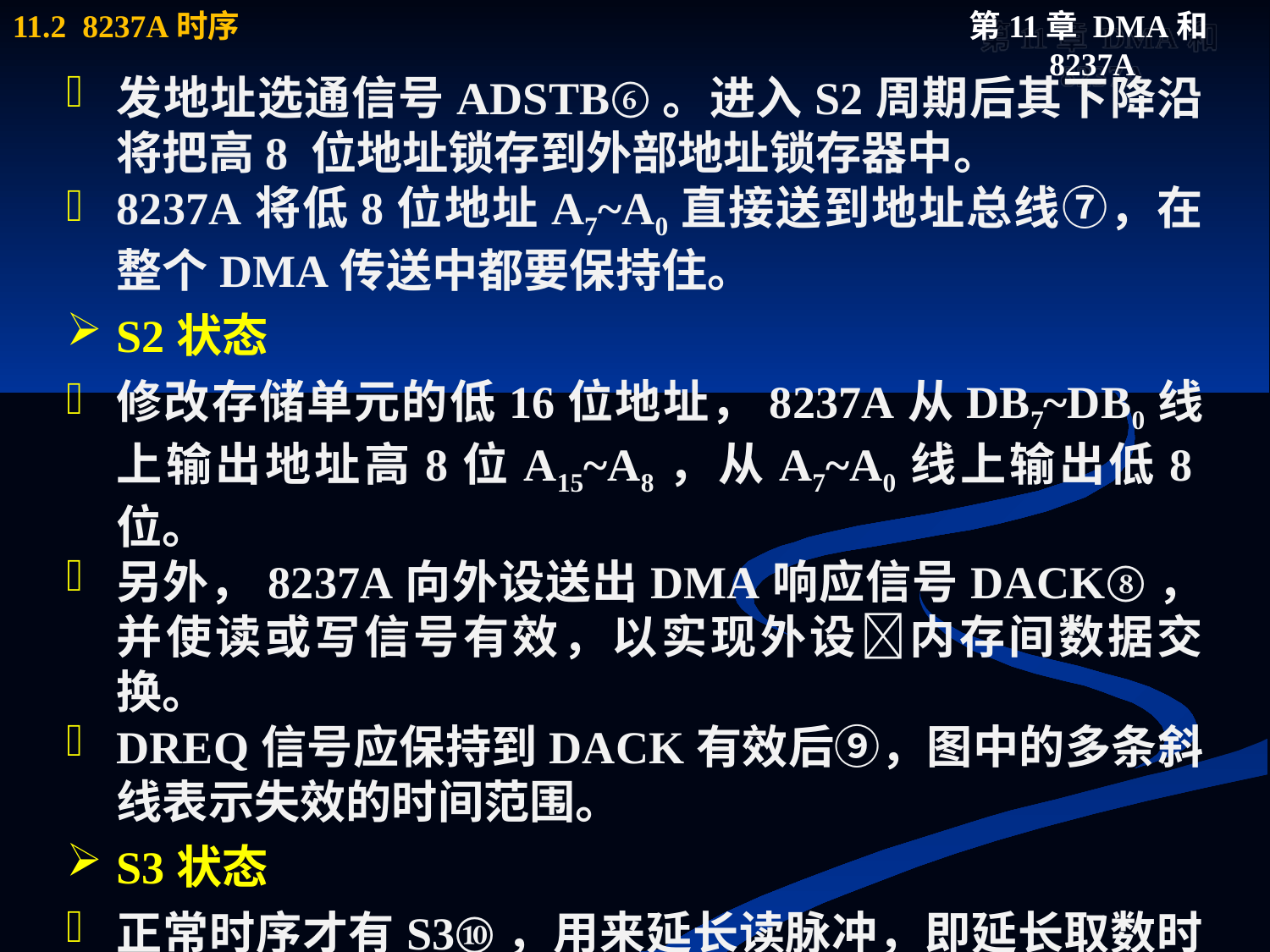

发地址选通信号ADSTB⑥。进入S2周期后其下降沿将把高8 位地址锁存到外部地址锁存器中。
8237A将低8位地址A7~A0直接送到地址总线⑦，在整个DMA传送中都要保持住。
S2状态
修改存储单元的低16位地址，8237A从DB7~DB0线上输出地址高8位A15~A8，从A7~A0线上输出低8位。
另外，8237A向外设送出DMA响应信号DACK⑧，并使读或写信号有效，以实现外设−内存间数据交换。
DREQ信号应保持到DACK有效后⑨，图中的多条斜线表示失效的时间范围。
S3状态
正常时序才有S3⑩，用来延长读脉冲，即延长取数时间。压缩时序无S3，直接由S2 进入S4。